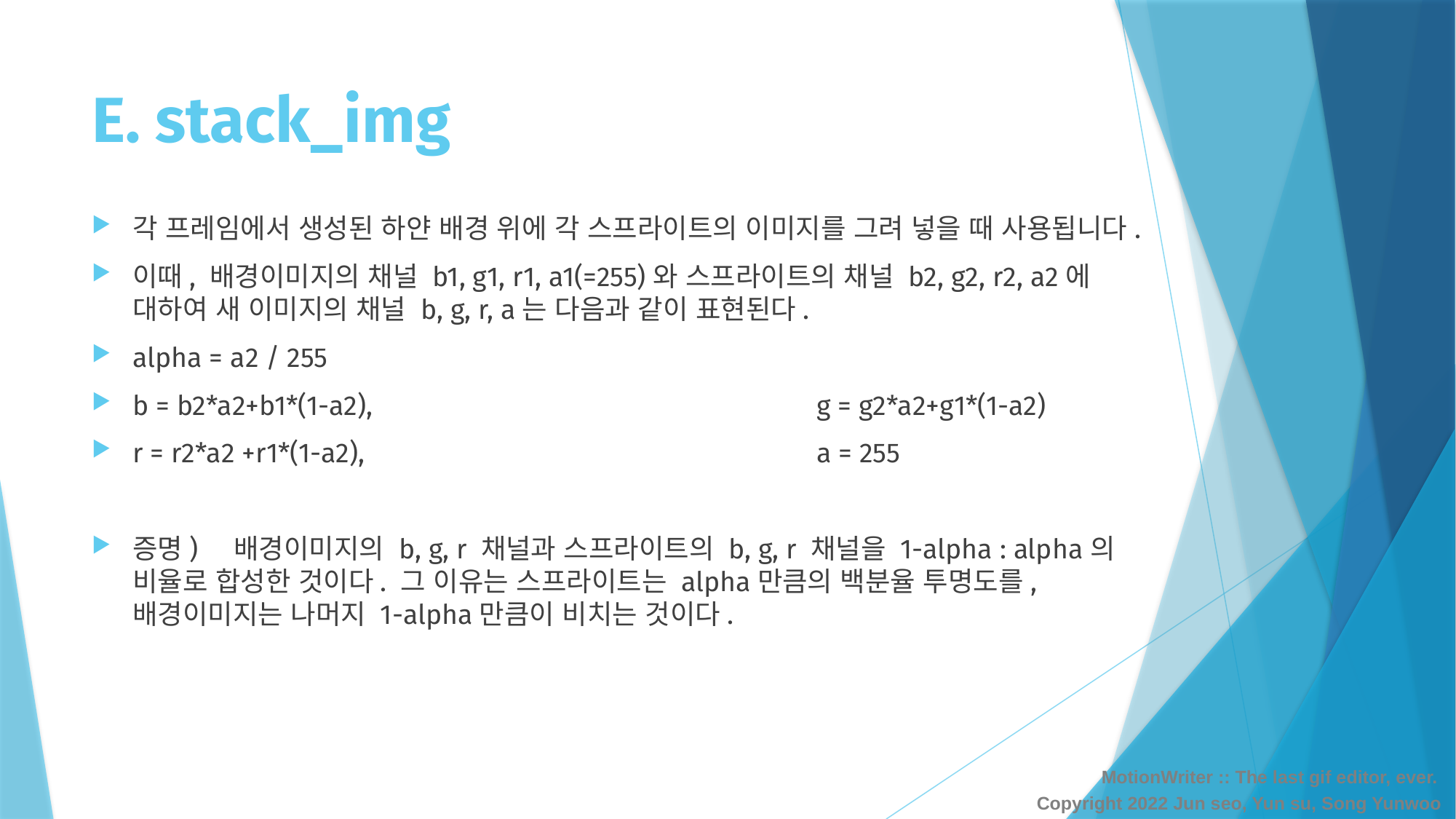

# E. stack_img
각 프레임에서 생성된 하얀 배경 위에 각 스프라이트의 이미지를 그려 넣을 때 사용됩니다.
이때, 배경이미지의 채널 b1, g1, r1, a1(=255)와 스프라이트의 채널 b2, g2, r2, a2에 대하여 새 이미지의 채널 b, g, r, a는 다음과 같이 표현된다.
alpha = a2 / 255
b = b2*a2+b1*(1-a2),				    g = g2*a2+g1*(1-a2)
r = r2*a2 +r1*(1-a2),				    a = 255

증명)    배경이미지의 b, g, r 채널과 스프라이트의 b, g, r 채널을 1-alpha : alpha의 비율로 합성한 것이다. 그 이유는 스프라이트는 alpha만큼의 백분율 투명도를, 배경이미지는 나머지 1-alpha만큼이 비치는 것이다.